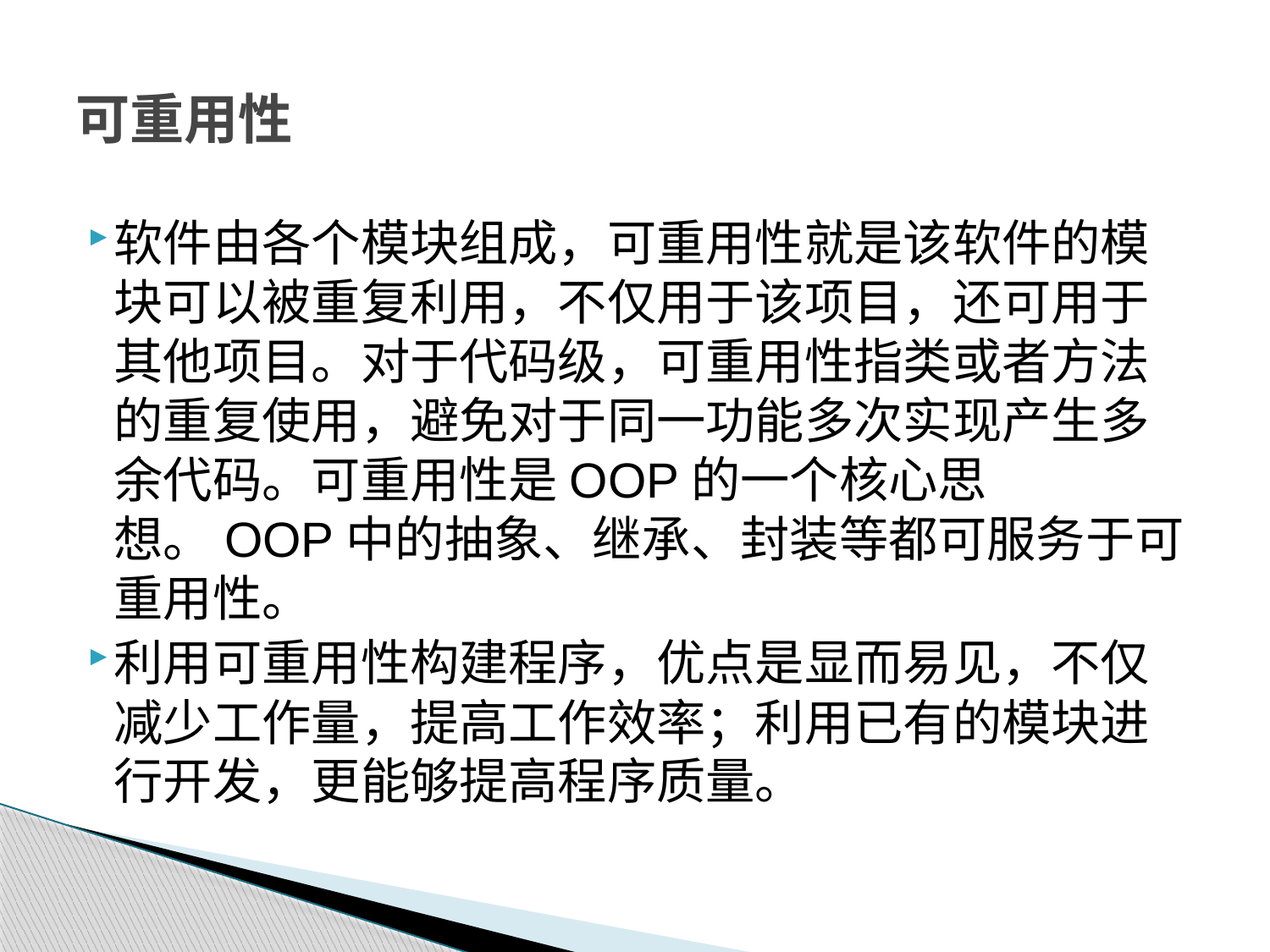

# 可重用性
软件由各个模块组成，可重用性就是该软件的模块可以被重复利用，不仅用于该项目，还可用于其他项目。对于代码级，可重用性指类或者方法的重复使用，避免对于同一功能多次实现产生多余代码。可重用性是OOP的一个核心思想。OOP中的抽象、继承、封装等都可服务于可重用性。
利用可重用性构建程序，优点是显而易见，不仅减少工作量，提高工作效率；利用已有的模块进行开发，更能够提高程序质量。